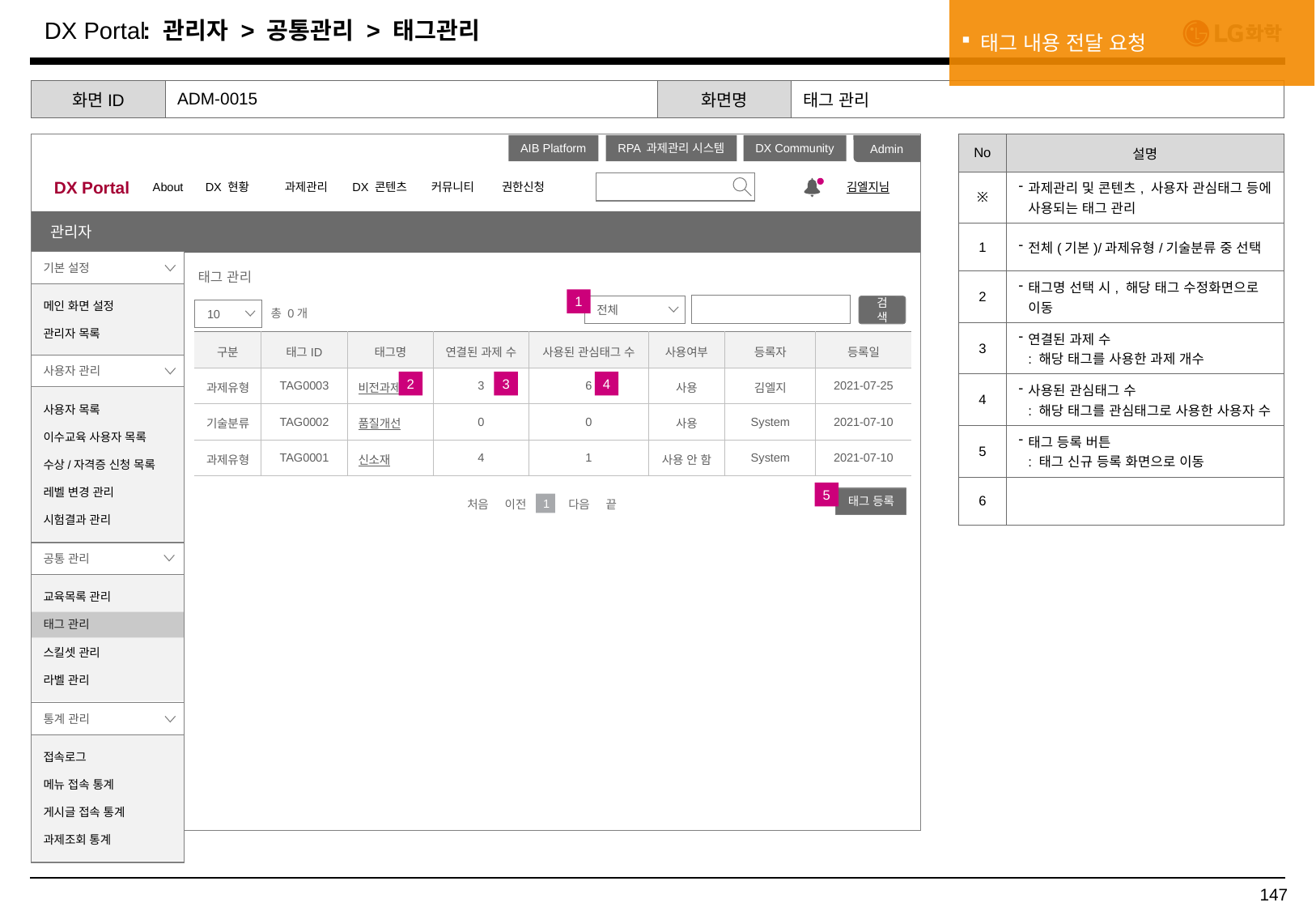

태그 내용 전달 요청
: 관리자 > 공통관리 > 태그관리
| 화면ID | ADM-0015 | 화면명 | 태그 관리 |
| --- | --- | --- | --- |

| No | 설명 |
| --- | --- |
| ※ | 과제관리 및 콘텐츠, 사용자 관심태그 등에 사용되는 태그 관리 |
| 1 | 전체(기본)/과제유형/기술분류 중 선택 |
| 2 | 태그명 선택 시, 해당 태그 수정화면으로 이동 |
| 3 | 연결된 과제 수 : 해당 태그를 사용한 과제 개수 |
| 4 | 사용된 관심태그 수 : 해당 태그를 관심태그로 사용한 사용자 수 |
| 5 | 태그 등록 버튼 : 태그 신규 등록 화면으로 이동 |
| 6 |  |

Admin
DX Portal

About
DX 현황
과제관리
DX 콘텐츠
커뮤니티
권한신청
김엘지님

AIB Platform
RPA 과제관리 시스템
DX Community

관리자

기본 설정

태그 관리
메인 화면 설정
관리자 목록

1
전체

검색
10

총 0개
| 구분 | 태그ID | 태그명 | 연결된 과제 수 | 사용된 관심태그 수 | 사용여부 | 등록자 | 등록일 |
| --- | --- | --- | --- | --- | --- | --- | --- |
| 과제유형 | TAG0003 | 비전과제 | 3 | 6 | 사용 | 김엘지 | 2021-07-25 |
| 기술분류 | TAG0002 | 품질개선 | 0 | 0 | 사용 | System | 2021-07-10 |
| 과제유형 | TAG0001 | 신소재 | 4 | 1 | 사용 안 함 | System | 2021-07-10 |
사용자 관리

2
3
4
사용자 목록
이수교육 사용자 목록
수상/자격증 신청 목록
레벨 변경 관리
시험결과 관리

5
태그 등록
처음     이전
다음     끝
1
공통 관리

교육목록 관리
태그 관리
스킬셋 관리
라벨 관리

통계 관리

접속로그
메뉴 접속 통계
게시글 접속 통계
과제조회 통계